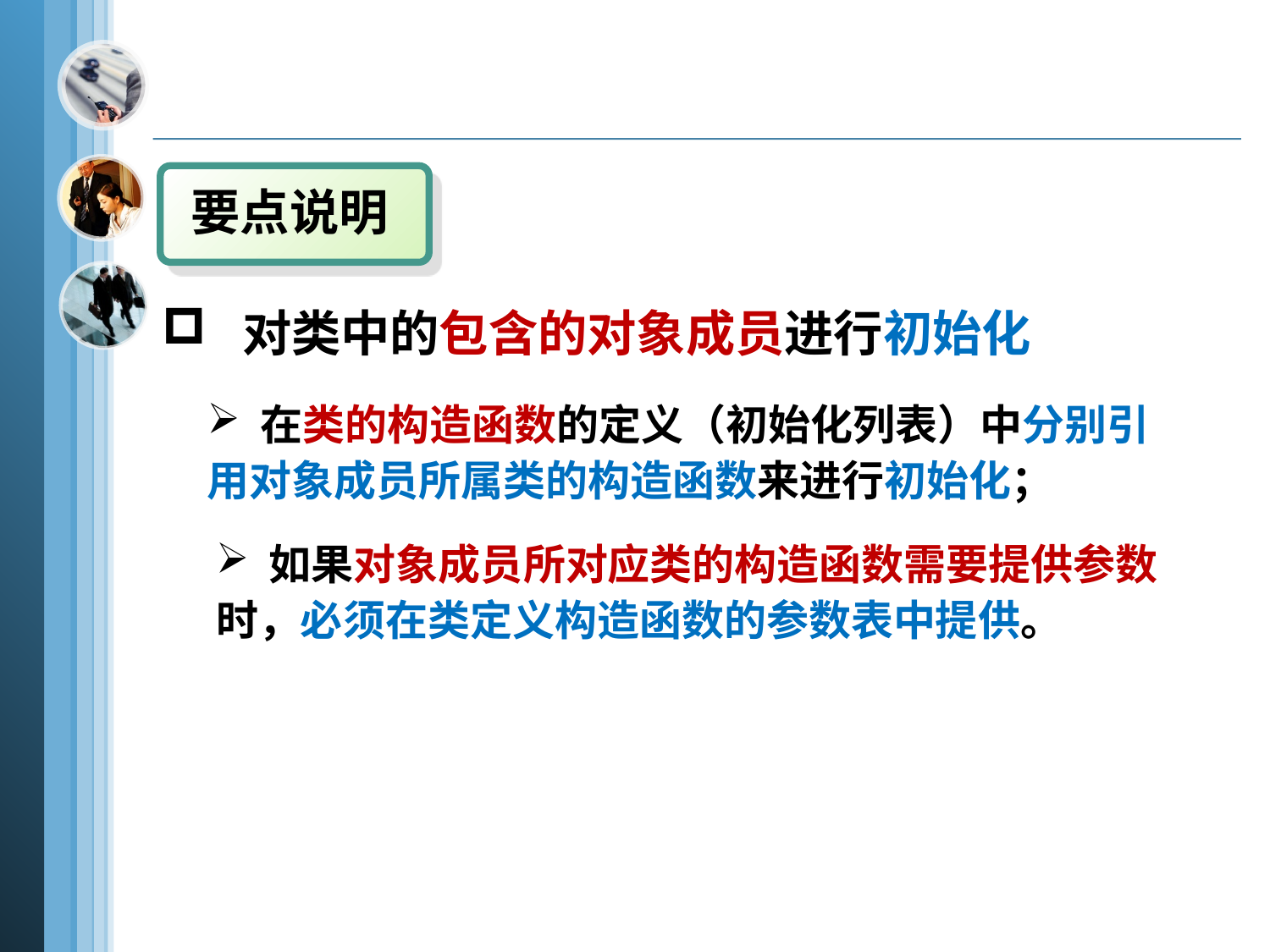

要点说明
  对类中的包含的对象成员进行初始化
 在类的构造函数的定义（初始化列表）中分别引用对象成员所属类的构造函数来进行初始化；
 如果对象成员所对应类的构造函数需要提供参数时，必须在类定义构造函数的参数表中提供。